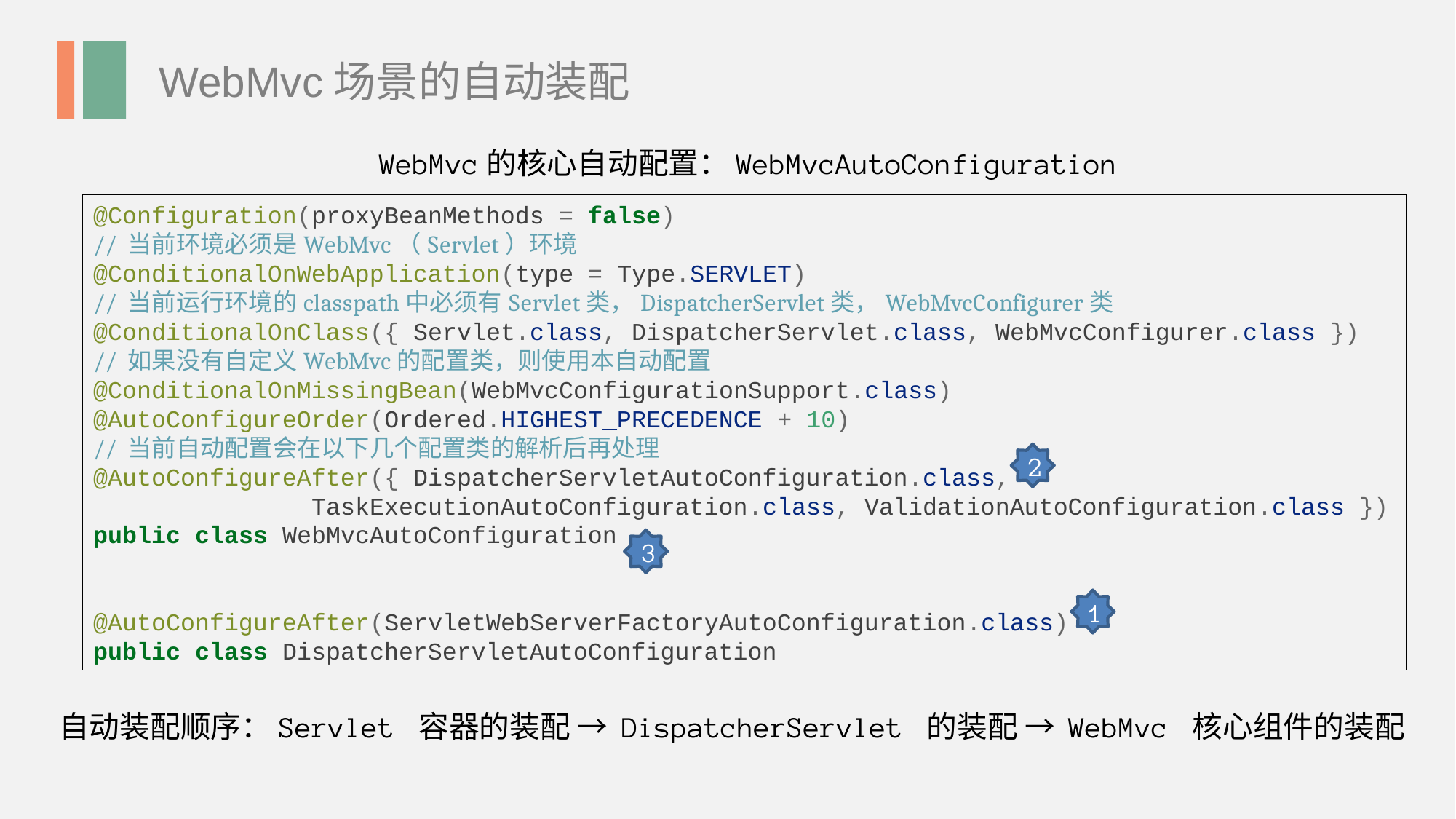

WebMvc场景的自动装配
WebMvc的核心自动配置：WebMvcAutoConfiguration
@Configuration(proxyBeanMethods = false)
// 当前环境必须是WebMvc（Servlet）环境
@ConditionalOnWebApplication(type = Type.SERVLET)
// 当前运行环境的classpath中必须有Servlet类，DispatcherServlet类，WebMvcConfigurer类
@ConditionalOnClass({ Servlet.class, DispatcherServlet.class, WebMvcConfigurer.class })
// 如果没有自定义WebMvc的配置类，则使用本自动配置
@ConditionalOnMissingBean(WebMvcConfigurationSupport.class)
@AutoConfigureOrder(Ordered.HIGHEST_PRECEDENCE + 10)
// 当前自动配置会在以下几个配置类的解析后再处理
@AutoConfigureAfter({ DispatcherServletAutoConfiguration.class,
		TaskExecutionAutoConfiguration.class, ValidationAutoConfiguration.class })
public class WebMvcAutoConfiguration

@AutoConfigureAfter(ServletWebServerFactoryAutoConfiguration.class)
public class DispatcherServletAutoConfiguration
2
3
1
自动装配顺序：Servlet 容器的装配 → DispatcherServlet 的装配 → WebMvc 核心组件的装配